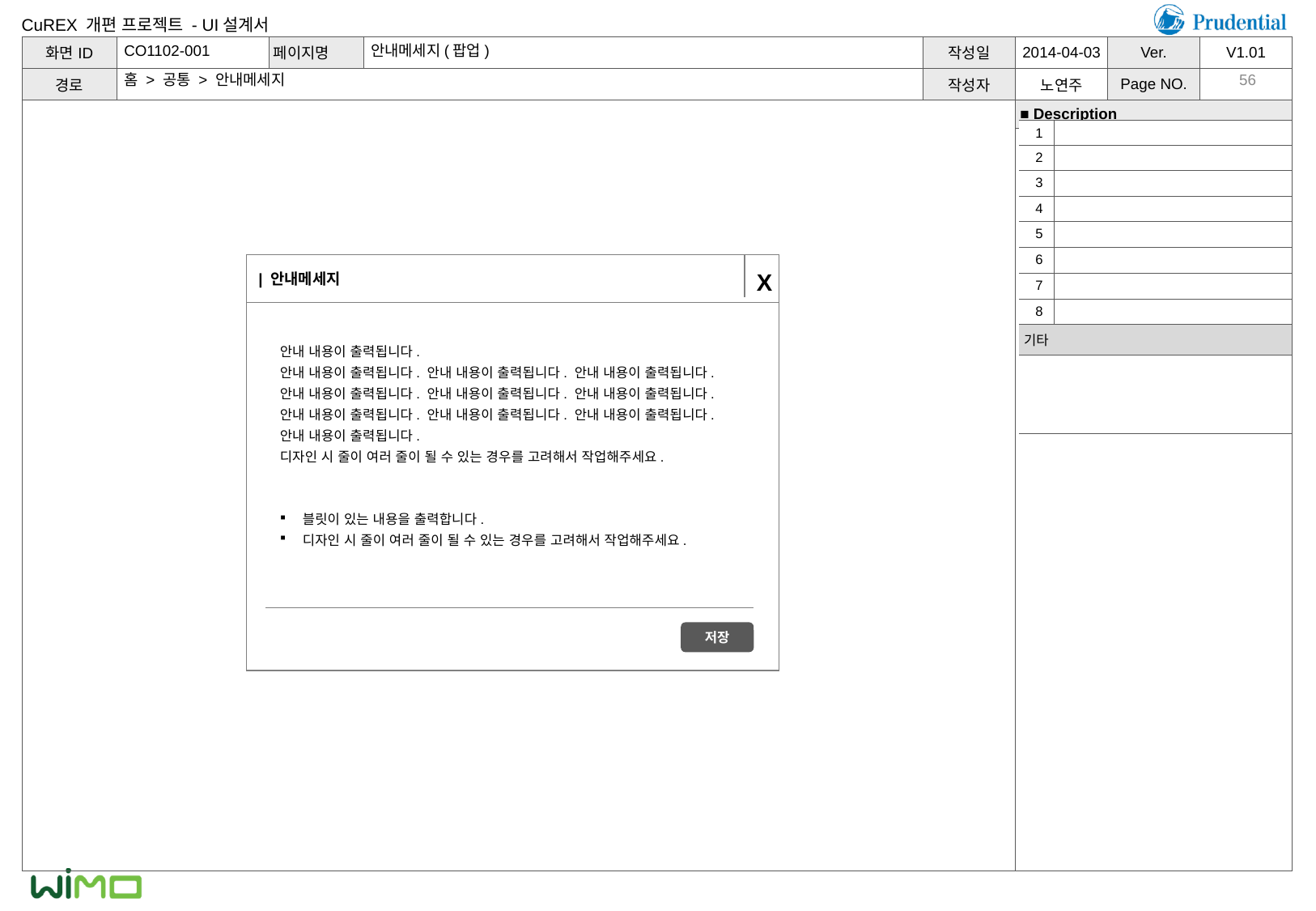

CO1102-001
안내메세지(팝업)
홈 > 공통 > 안내메세지
56
| 1 |  |
| --- | --- |
| 2 |  |
| 3 |  |
| 4 |  |
| 5 |  |
| 6 |  |
| 7 |  |
| 8 |  |
| 기타 |  |
|  |  |

| 안내메세지
X
안내 내용이 출력됩니다.
안내 내용이 출력됩니다. 안내 내용이 출력됩니다. 안내 내용이 출력됩니다.
안내 내용이 출력됩니다. 안내 내용이 출력됩니다. 안내 내용이 출력됩니다.
안내 내용이 출력됩니다. 안내 내용이 출력됩니다. 안내 내용이 출력됩니다.
안내 내용이 출력됩니다.
디자인 시 줄이 여러 줄이 될 수 있는 경우를 고려해서 작업해주세요.

블릿이 있는 내용을 출력합니다.
디자인 시 줄이 여러 줄이 될 수 있는 경우를 고려해서 작업해주세요.
저장